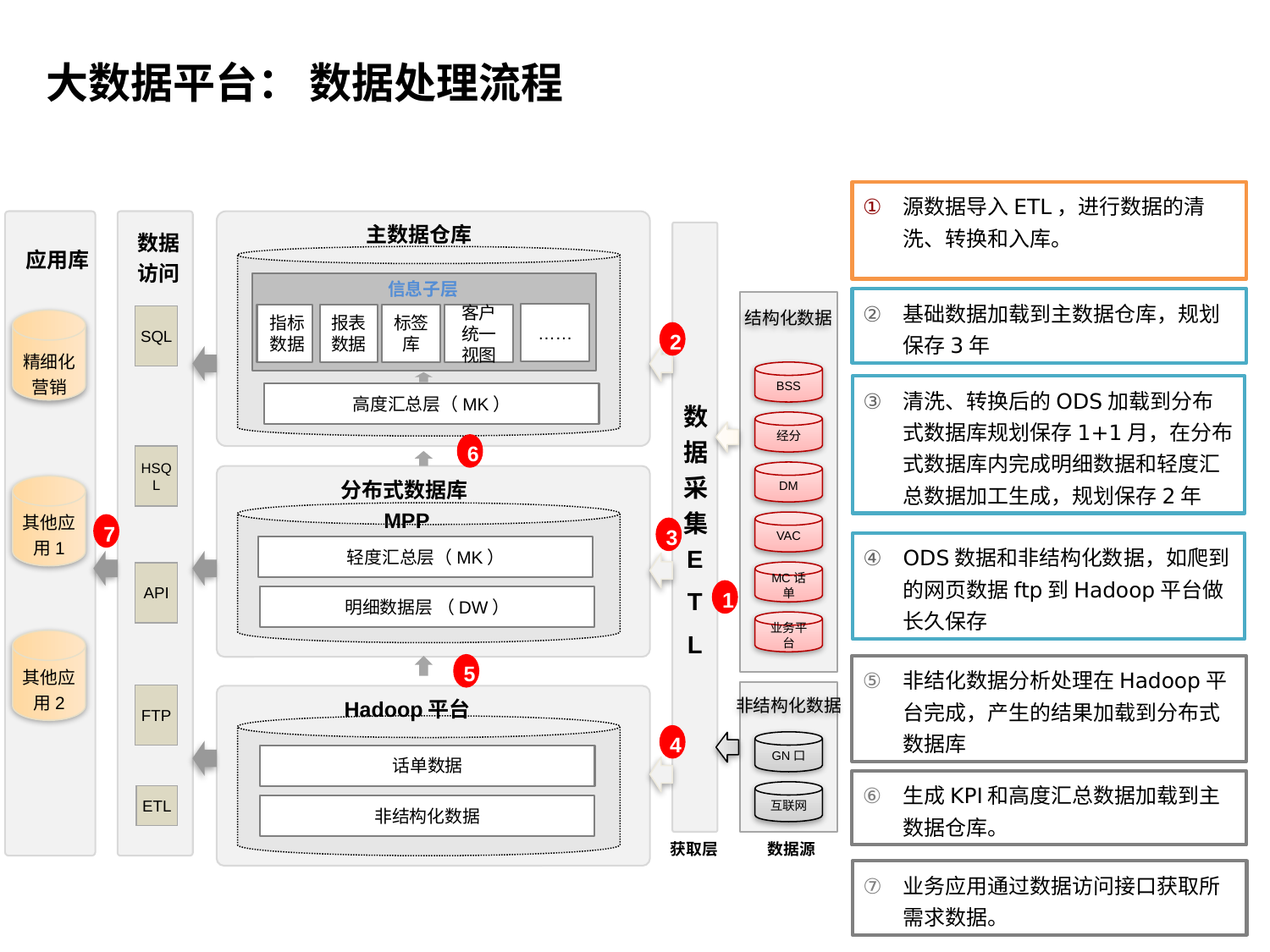

大数据平台： 数据处理流程
源数据导入ETL，进行数据的清洗、转换和入库。

主数据仓库
数据访问
数据采集E
T
L
应用库

信息子层
基础数据加载到主数据仓库，规划保存3年

结构化数据
……
指标数据
报表数据
标签库
客户统一视图
SQL

2
精细化营销

BSS

清洗、转换后的ODS加载到分布式数据库规划保存1+1月，在分布式数据库内完成明细数据和轻度汇总数据加工生成，规划保存2年
高度汇总层（MK）
经分

6
HSQL

DM

分布式数据库MPP

其他应用1

VAC
7
3
ODS数据和非结构化数据，如爬到的网页数据ftp到Hadoop平台做长久保存
轻度汇总层（MK）

MC话单
API
1
明细数据层 （DW）
业务平台

非结化数据分析处理在Hadoop平台完成，产生的结果加载到分布式数据库

5
其他应用2

FTP

Hadoop平台
非结构化数据

4
GN口

话单数据

生成KPI和高度汇总数据加载到主数据仓库。
互联网
ETL
非结构化数据
获取层
数据源
业务应用通过数据访问接口获取所需求数据。